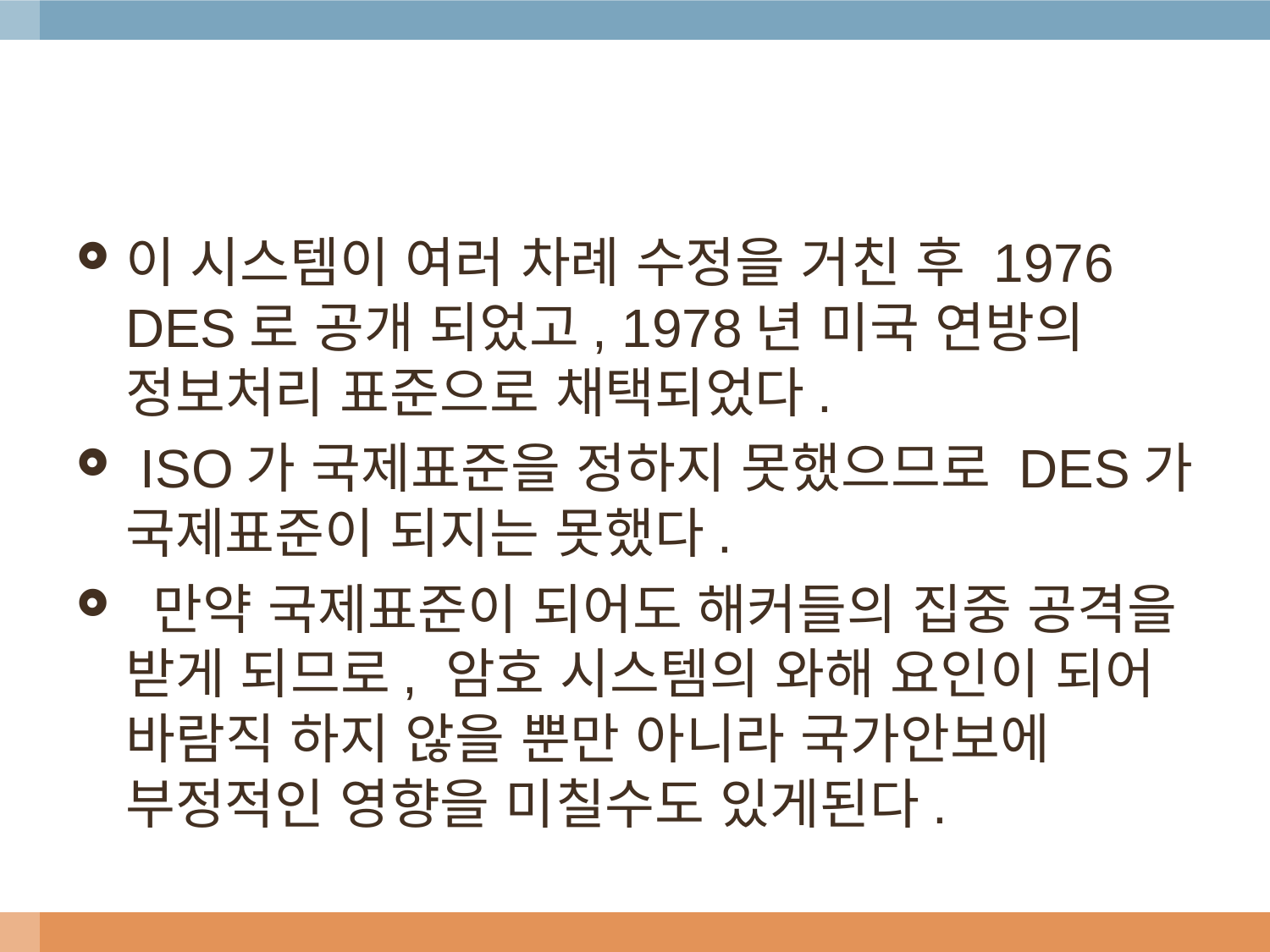

#
이 시스템이 여러 차례 수정을 거친 후 1976 DES로 공개 되었고, 1978년 미국 연방의 정보처리 표준으로 채택되었다.
 ISO가 국제표준을 정하지 못했으므로 DES가 국제표준이 되지는 못했다.
 만약 국제표준이 되어도 해커들의 집중 공격을 받게 되므로, 암호 시스템의 와해 요인이 되어  바람직 하지 않을 뿐만 아니라 국가안보에 부정적인 영향을 미칠수도 있게된다.